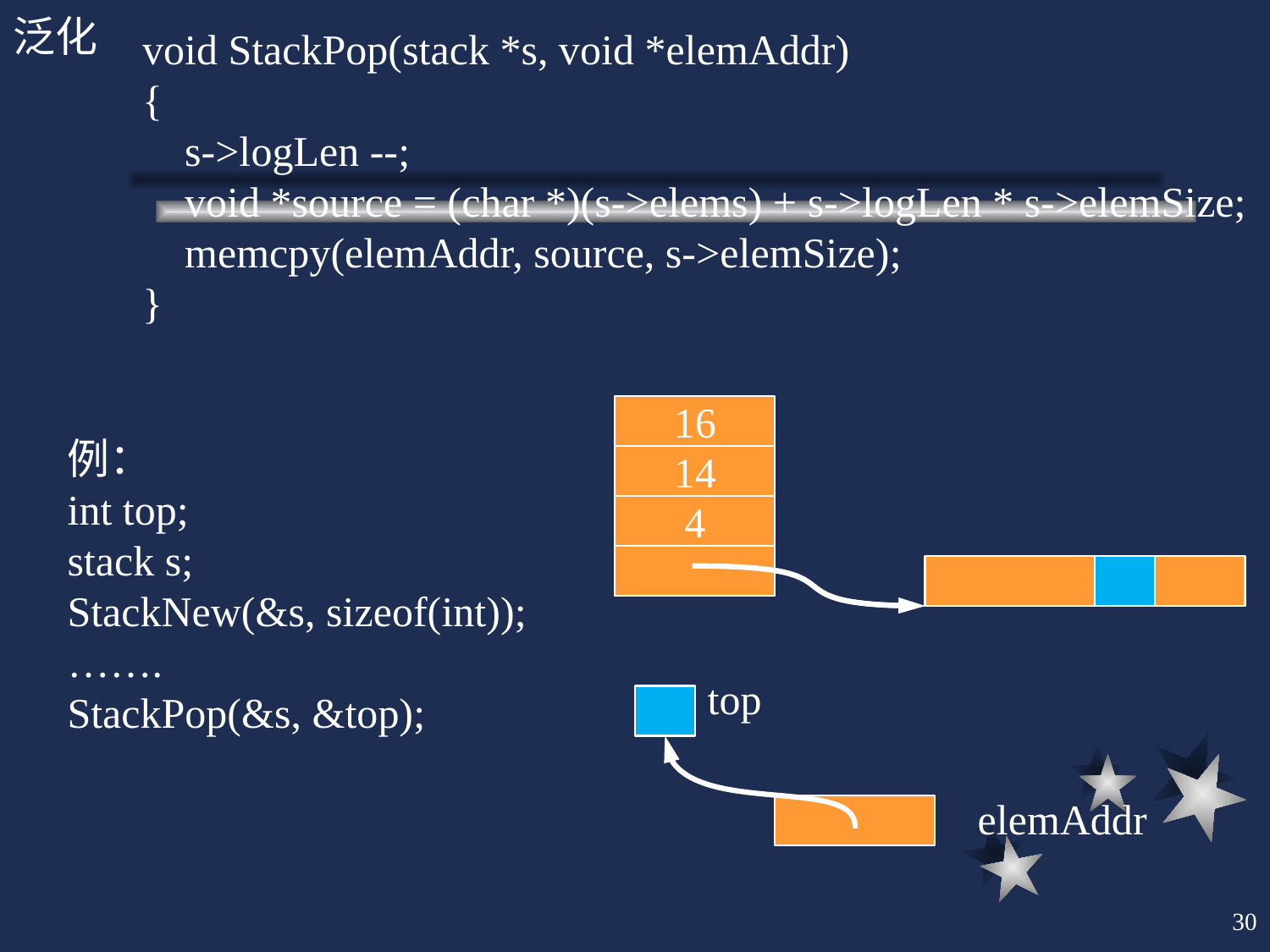

泛化
void StackPop(stack *s, void *elemAddr)
{
    s->logLen --;
    void *source = (char *)(s->elems) + s->logLen * s->elemSize;
    memcpy(elemAddr, source, s->elemSize);
}
16
例：
int top;
stack s;
StackNew(&s, sizeof(int));
…….
StackPop(&s, &top);
4
14
0
4

top

elemAddr

30